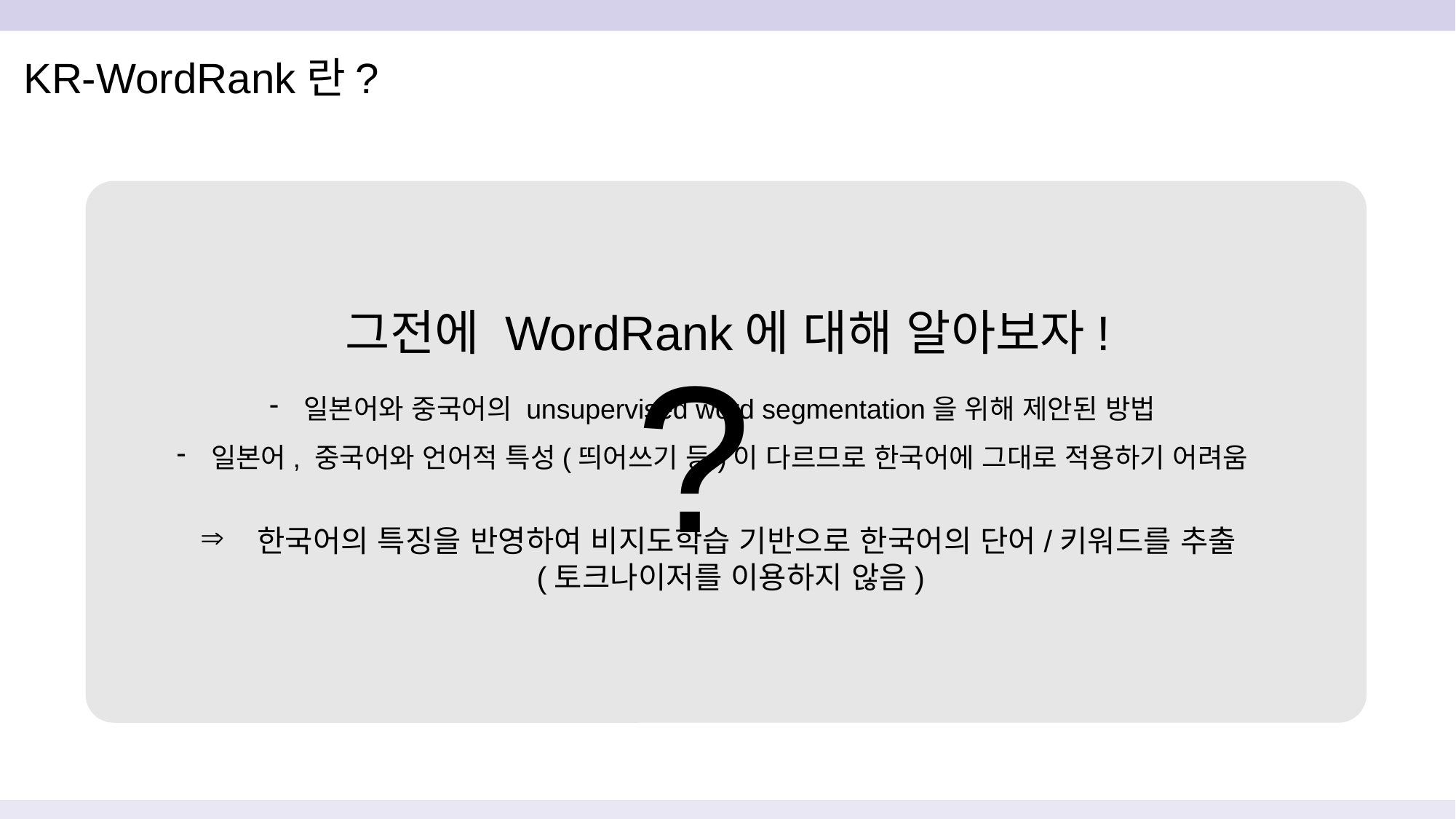

KR-WordRank란?

그전에 WordRank에 대해 알아보자!
?
일본어와 중국어의 unsupervised word segmentation을 위해 제안된 방법
일본어, 중국어와 언어적 특성(띄어쓰기 등)이 다르므로 한국어에 그대로 적용하기 어려움
 한국어의 특징을 반영하여 비지도학습 기반으로 한국어의 단어/키워드를 추출
   (토크나이저를 이용하지 않음)